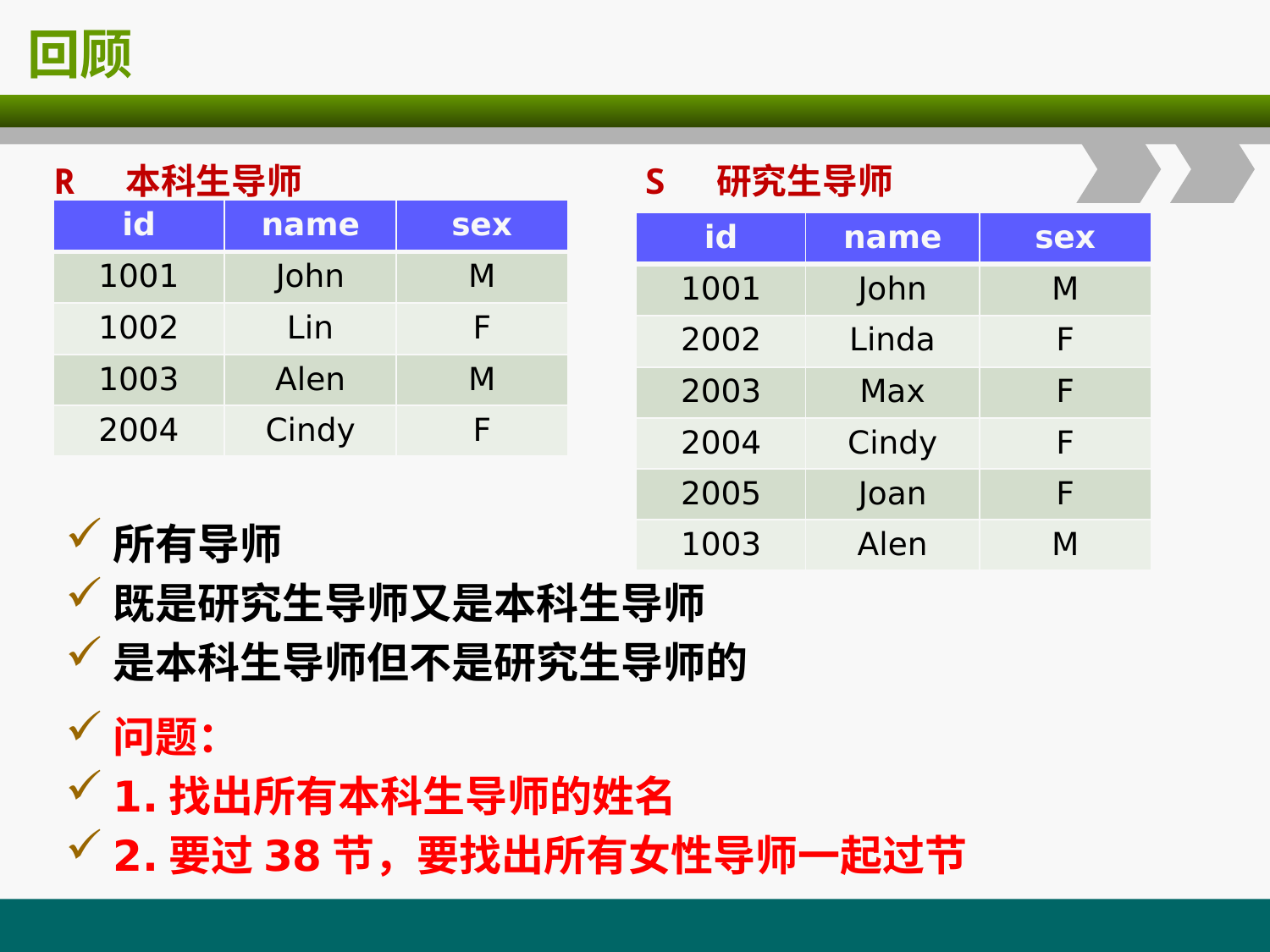

# 回顾
R  本科生导师
S  研究生导师
| id | name | sex |
| --- | --- | --- |
| 1001 | John | M |
| 1002 | Lin | F |
| 1003 | Alen | M |
| 2004 | Cindy | F |
| id | name | sex |
| --- | --- | --- |
| 1001 | John | M |
| 2002 | Linda | F |
| 2003 | Max | F |
| 2004 | Cindy | F |
| 2005 | Joan | F |
| 1003 | Alen | M |
所有导师
既是研究生导师又是本科生导师
是本科生导师但不是研究生导师的

问题：
1.找出所有本科生导师的姓名
2.要过38节，要找出所有女性导师一起过节